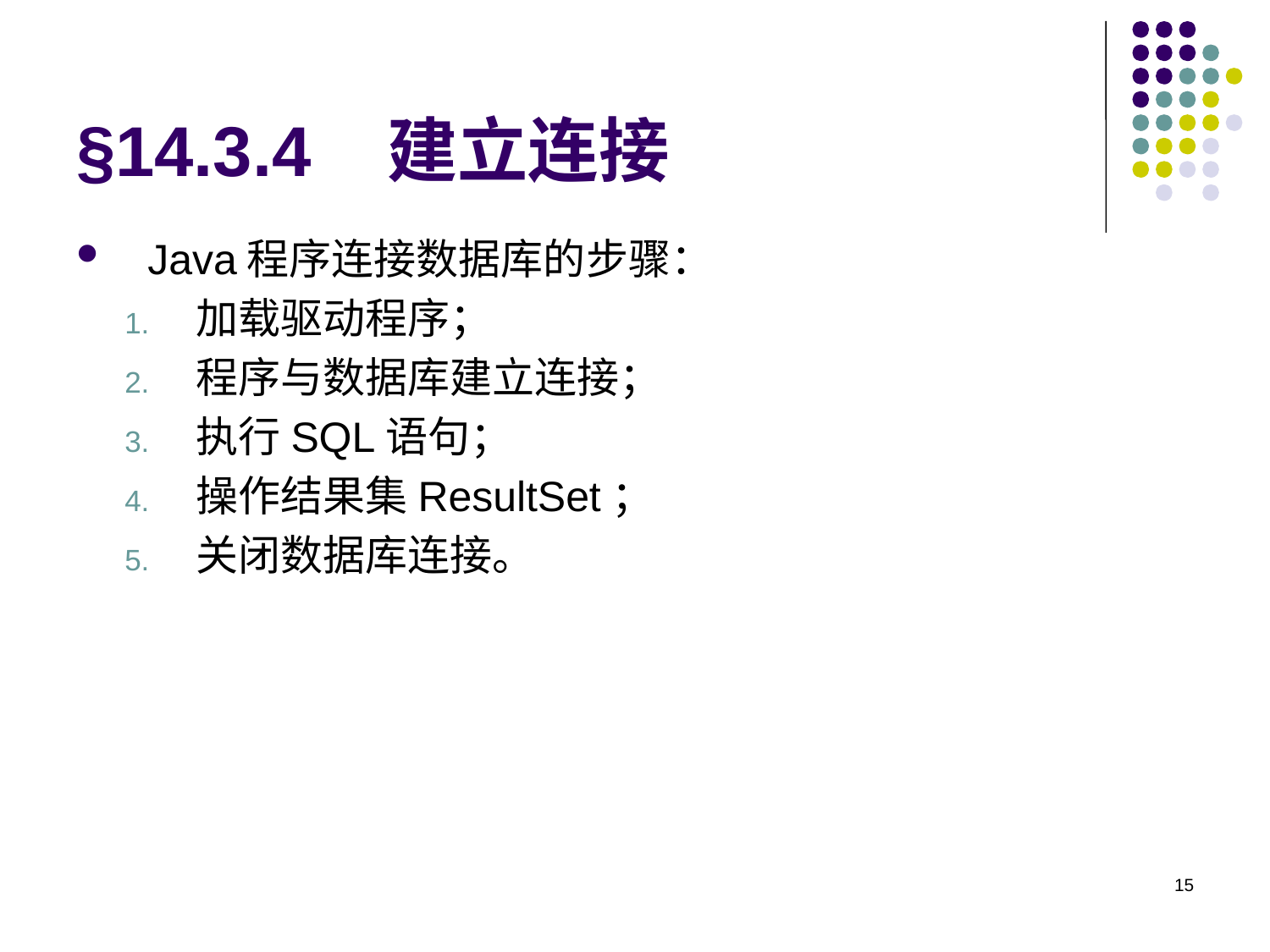

# §14.3.4   建立连接
Java程序连接数据库的步骤：
加载驱动程序；
程序与数据库建立连接；
执行SQL语句；
操作结果集ResultSet；
关闭数据库连接。

15